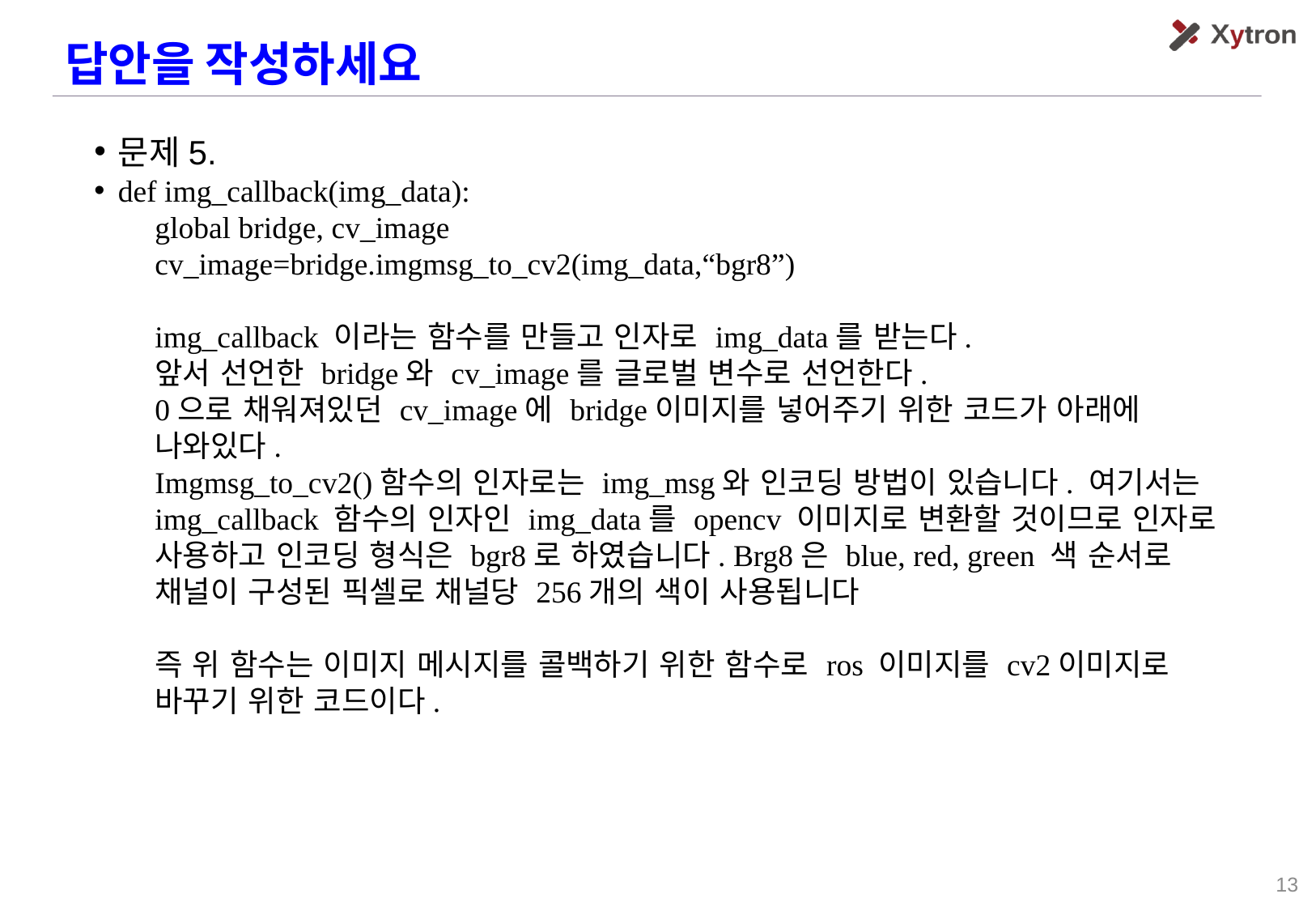

답안을 작성하세요
문제5.
def img_callback(img_data):
global bridge, cv_image
cv_image=bridge.imgmsg_to_cv2(img_data,“bgr8”)

img_callback 이라는 함수를 만들고 인자로 img_data를 받는다.
앞서 선언한 bridge와 cv_image를 글로벌 변수로 선언한다.
0으로 채워져있던 cv_image에 bridge이미지를 넣어주기 위한 코드가 아래에 나와있다.
Imgmsg_to_cv2()함수의 인자로는 img_msg와 인코딩 방법이 있습니다. 여기서는 img_callback 함수의 인자인 img_data를 opencv 이미지로 변환할 것이므로 인자로 사용하고 인코딩 형식은 bgr8로 하였습니다. Brg8은 blue, red, green 색 순서로 채널이 구성된 픽셀로 채널당 256개의 색이 사용됩니다

즉 위 함수는 이미지 메시지를 콜백하기 위한 함수로 ros 이미지를 cv2이미지로 바꾸기 위한 코드이다.
13